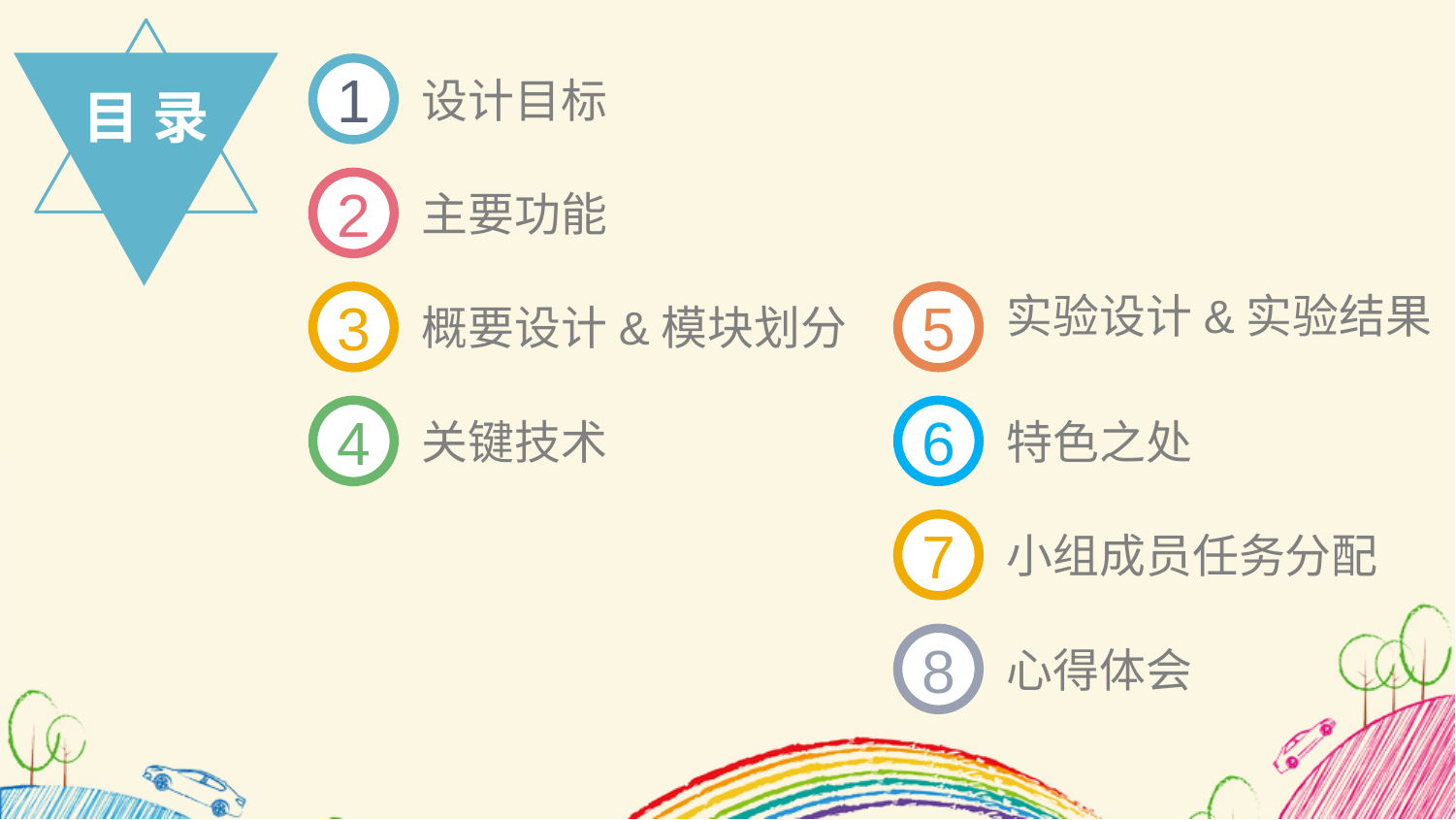

目 录
1
设计目标
2
主要功能
3
概要设计&模块划分
4
关键技术
5
实验设计&实验结果
6
特色之处
7
小组成员任务分配
8
心得体会